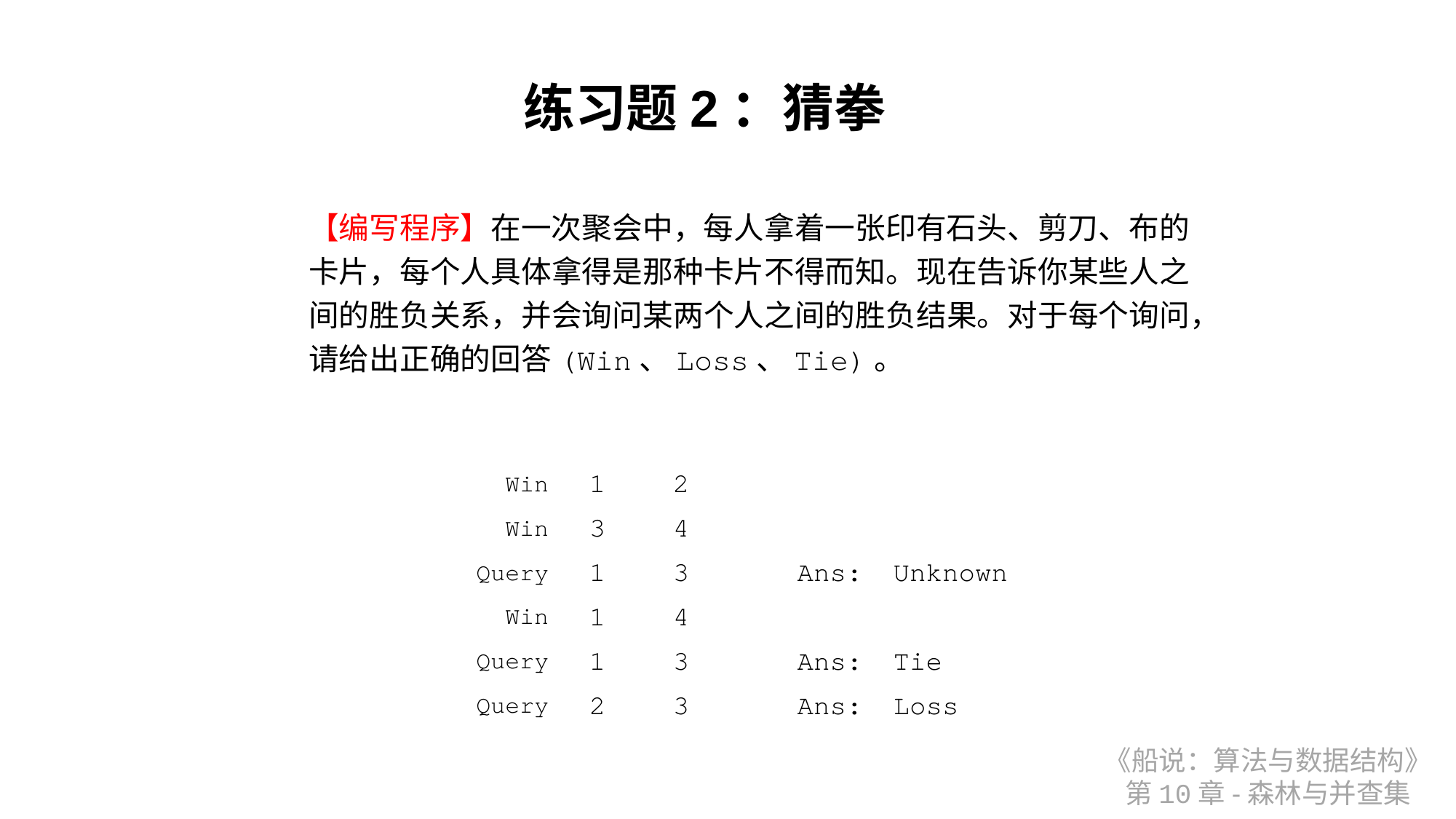

练习题2：猜拳
【编写程序】在一次聚会中，每人拿着一张印有石头、剪刀、布的卡片，每个人具体拿得是那种卡片不得而知。现在告诉你某些人之间的胜负关系，并会询问某两个人之间的胜负结果。对于每个询问，请给出正确的回答(Win、Loss、Tie)。
| Win | 1 | 2 |  |  |  |
| --- | --- | --- | --- | --- | --- |
| Win | 3 | 4 |  |  |  |
| Query | 1 | 3 |  | Ans: | Unknown |
| Win | 1 | 4 |  |  |  |
| Query | 1 | 3 |  | Ans: | Tie |
| Query | 2 | 3 |  | Ans: | Loss |